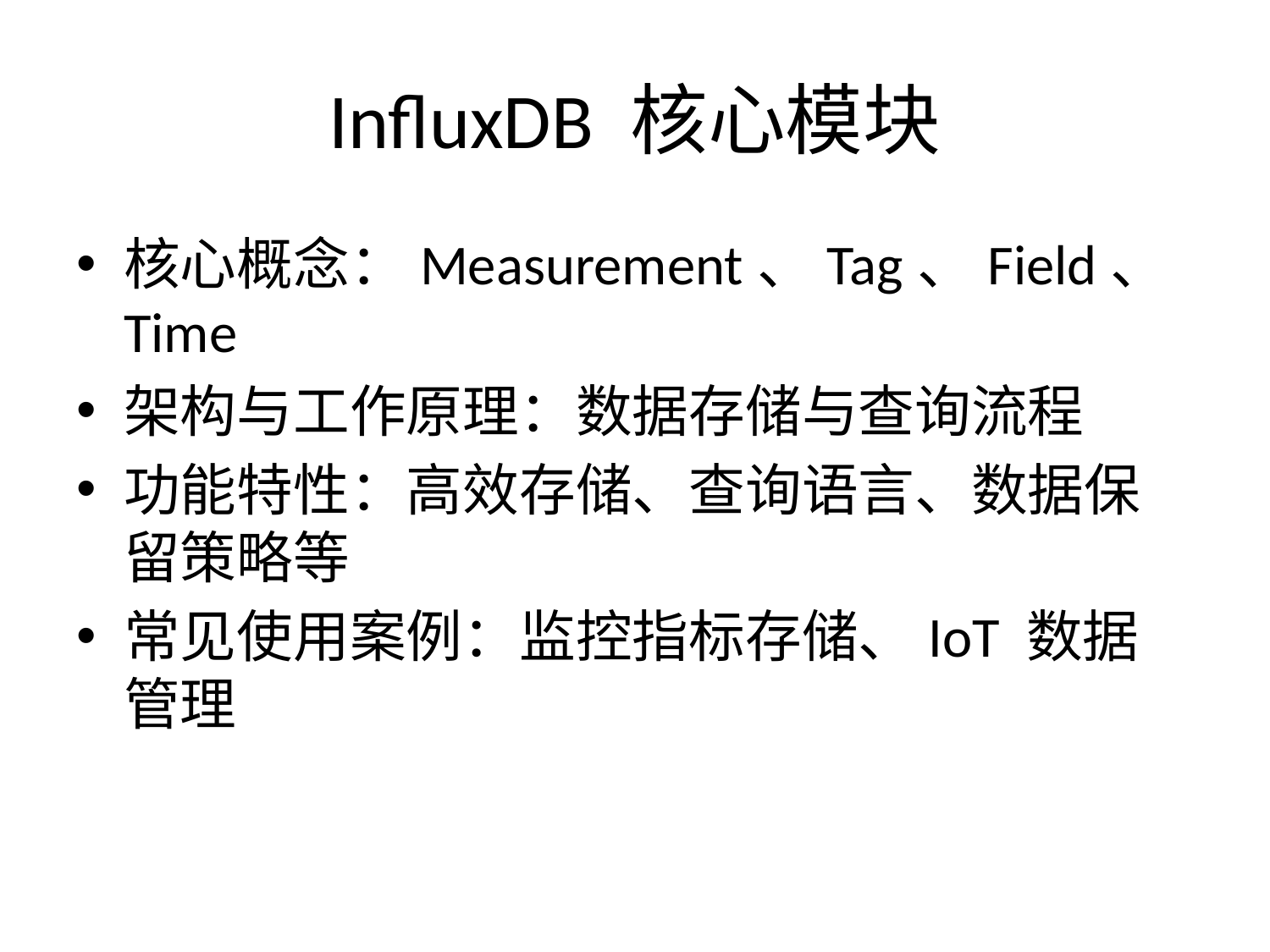

# InfluxDB 核心模块
核心概念：Measurement、Tag、Field、Time
架构与工作原理：数据存储与查询流程
功能特性：高效存储、查询语言、数据保留策略等
常见使用案例：监控指标存储、IoT 数据管理